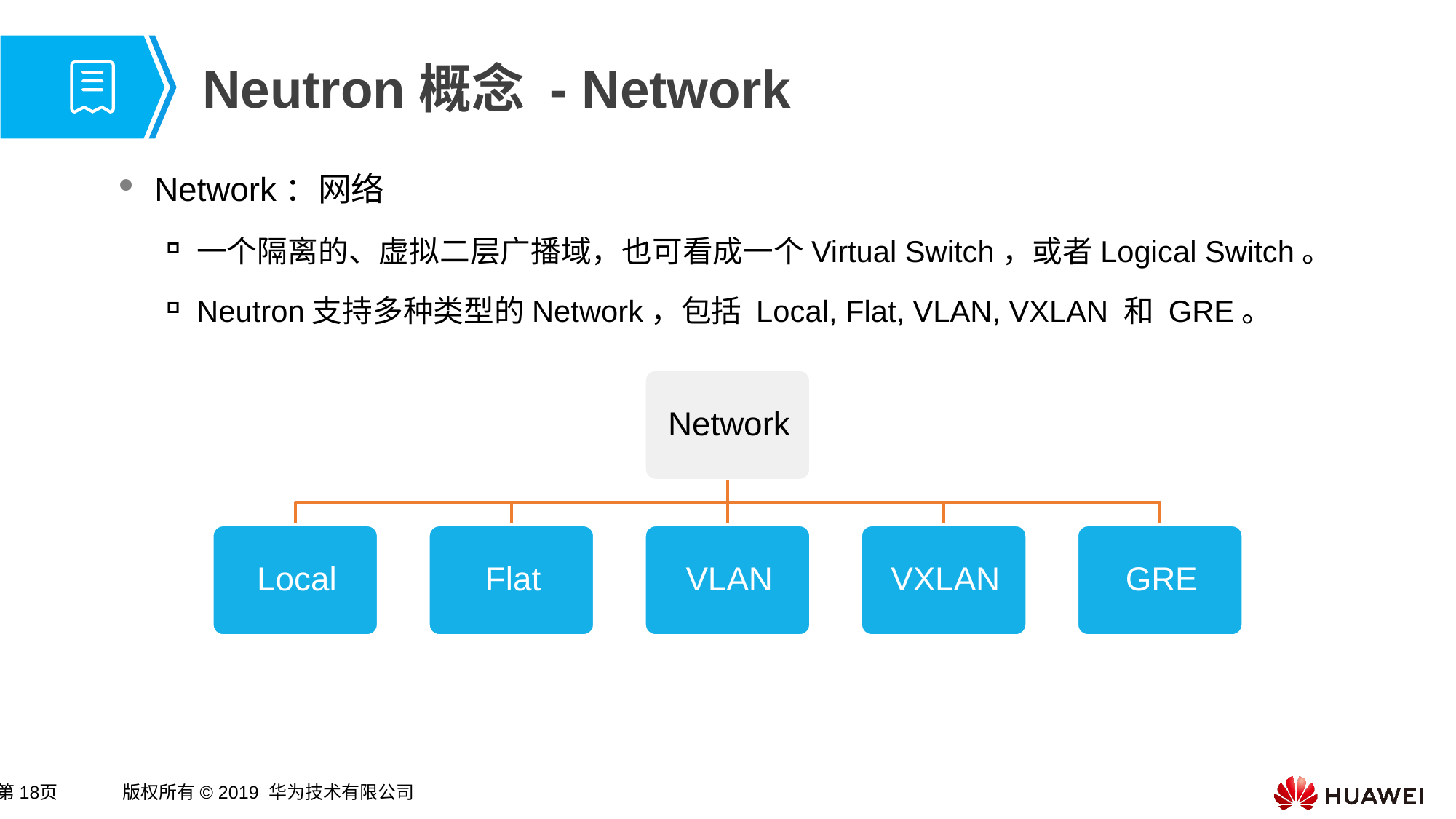

# Neutron概念 - Network
Network：网络
一个隔离的、虚拟二层广播域，也可看成一个Virtual Switch，或者Logical Switch。
Neutron支持多种类型的Network，包括 Local, Flat, VLAN, VXLAN 和 GRE。

Network
Local
Flat
VLAN
VXLAN
GRE